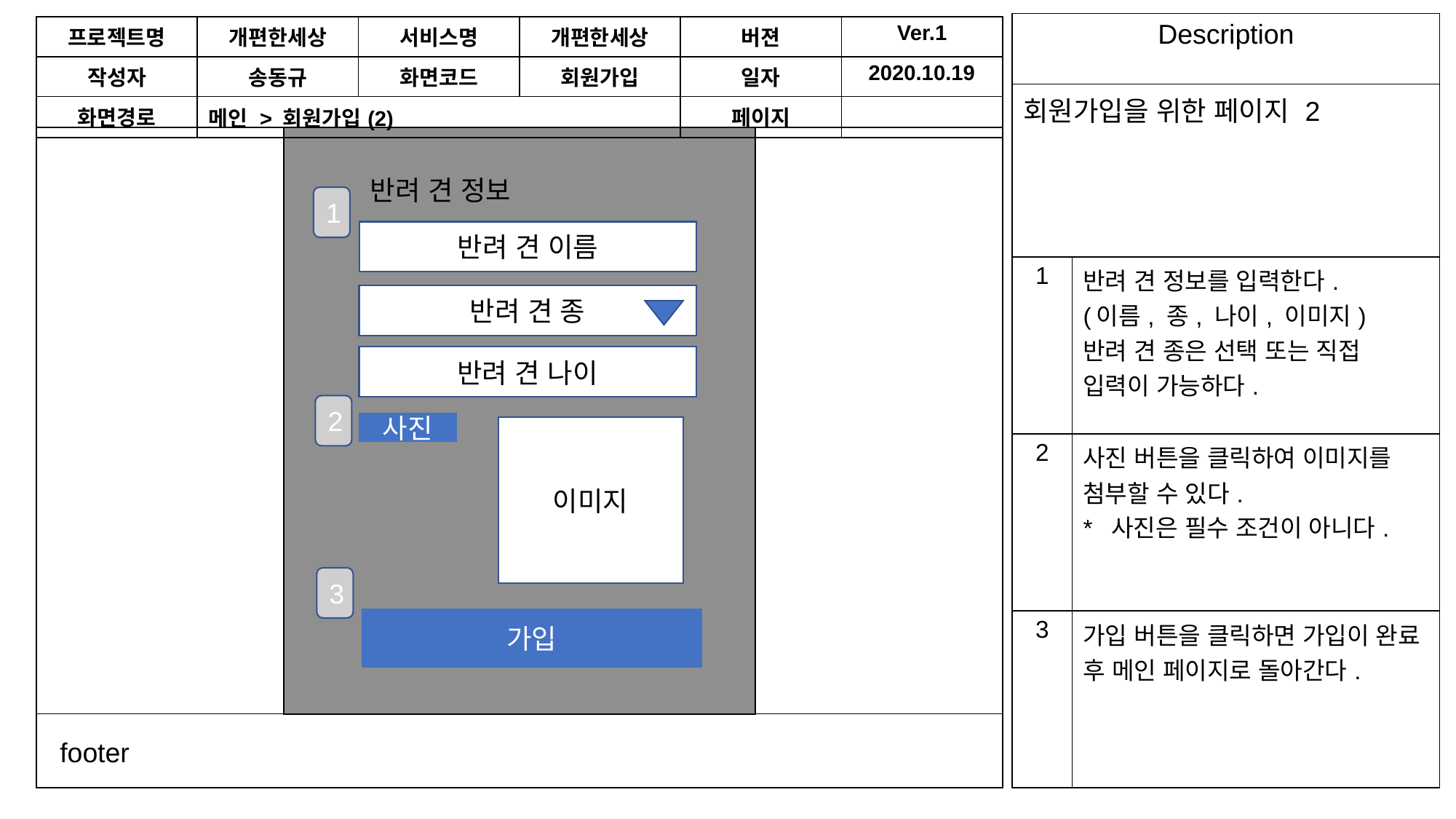

| Description |  |
| --- | --- |
| 회원가입을 위한 페이지 2 |  |
| 1 | 반려 견 정보를 입력한다. (이름, 종, 나이, 이미지) 반려 견 종은 선택 또는 직접 입력이 가능하다. |
| 2 | 사진 버튼을 클릭하여 이미지를 첨부할 수 있다. \* 사진은 필수 조건이 아니다. |
| 3 | 가입 버튼을 클릭하면 가입이 완료 후 메인 페이지로 돌아간다. |
| 프로젝트명 | 개편한세상 | 서비스명 | 개편한세상 | 버젼 | Ver.1 |
| --- | --- | --- | --- | --- | --- |
| 작성자 | 송동규 | 화면코드 | 회원가입 | 일자 | 2020.10.19 |
| 화면경로 | 메인 > 회원가입(2) |  |  | 페이지 |  |

반려 견 정보
1
반려 견 이름
반려 견 종

반려 견 나이
2
사진
이미지
3
가입
footer